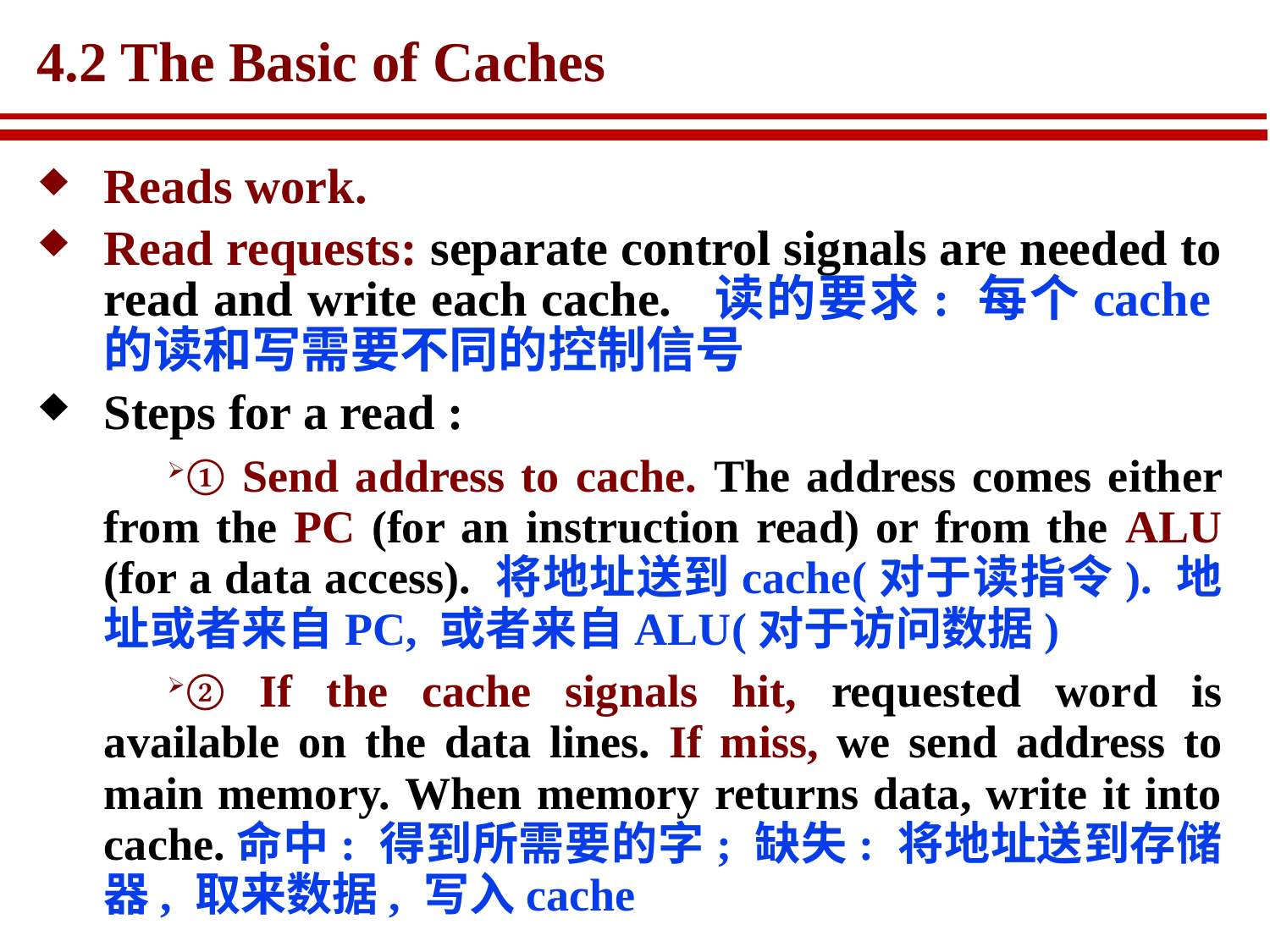

# 4.2 The Basic of Caches
Reads work.
Read requests: separate control signals are needed to read and write each cache.  读的要求: 每个cache的读和写需要不同的控制信号
Steps for a read :
① Send address to cache. The address comes either from the PC (for an instruction read) or from the ALU (for a data access). 将地址送到cache(对于读指令). 地址或者来自PC, 或者来自ALU(对于访问数据)
② If the cache signals hit, requested word is available on the data lines. If miss, we send address to main memory. When memory returns data, write it into cache.命中: 得到所需要的字; 缺失: 将地址送到存储器, 取来数据, 写入cache